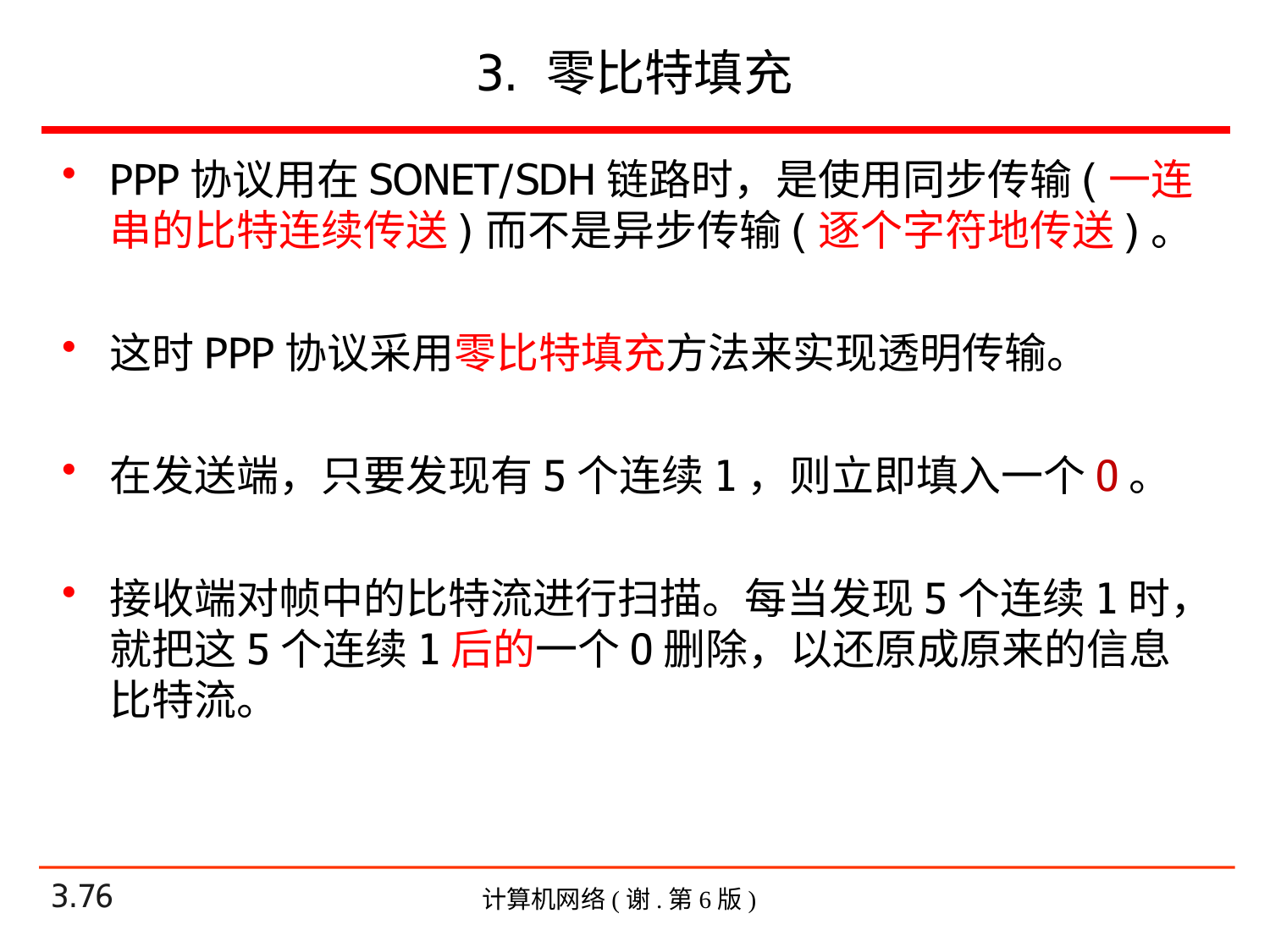

# 3. 零比特填充
PPP协议用在SONET/SDH链路时，是使用同步传输(一连串的比特连续传送)而不是异步传输(逐个字符地传送)。

这时PPP协议采用零比特填充方法来实现透明传输。

在发送端，只要发现有5个连续1，则立即填入一个0。

接收端对帧中的比特流进行扫描。每当发现5个连续1时，就把这5个连续1后的一个0删除，以还原成原来的信息比特流。